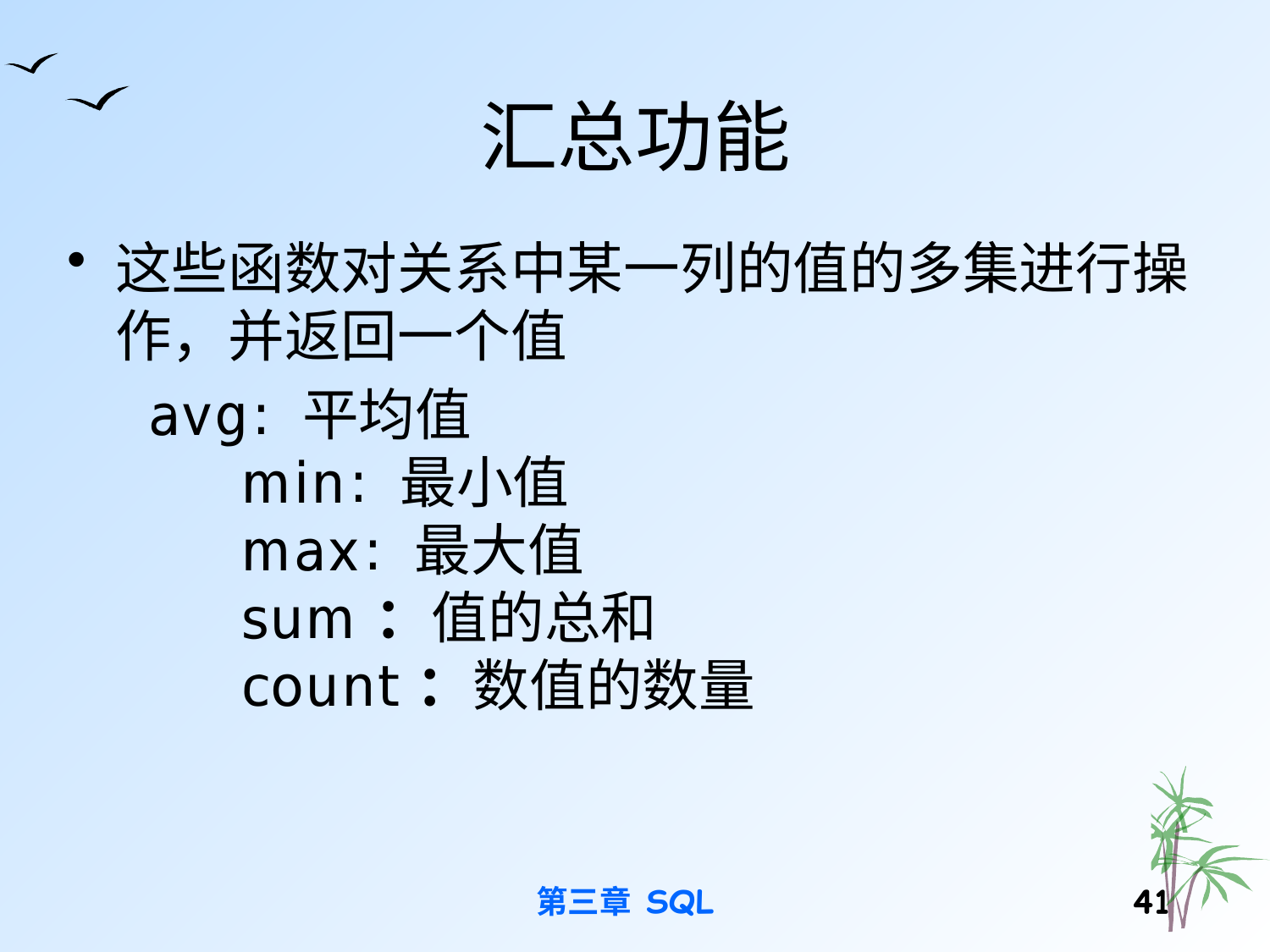

# 汇总功能
这些函数对关系中某一列的值的多集进行操作，并返回一个值
     avg: 平均值
	min: 最小值
	max: 最大值
	sum：值的总和
	count：数值的数量
第三章 SQL
41